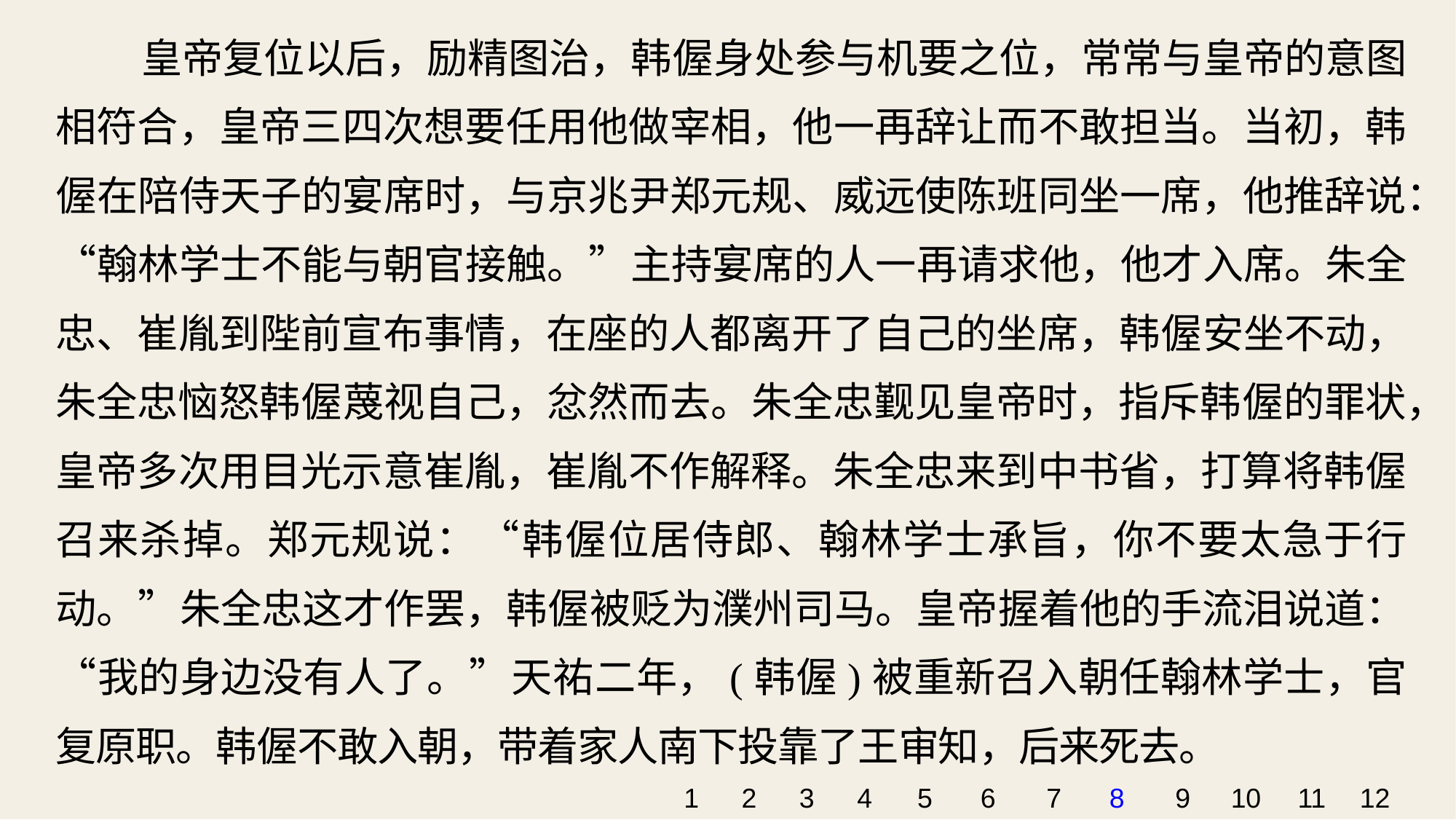

皇帝复位以后，励精图治，韩偓身处参与机要之位，常常与皇帝的意图相符合，皇帝三四次想要任用他做宰相，他一再辞让而不敢担当。当初，韩偓在陪侍天子的宴席时，与京兆尹郑元规、威远使陈班同坐一席，他推辞说：“翰林学士不能与朝官接触。”主持宴席的人一再请求他，他才入席。朱全忠、崔胤到陛前宣布事情，在座的人都离开了自己的坐席，韩偓安坐不动，朱全忠恼怒韩偓蔑视自己，忿然而去。朱全忠觐见皇帝时，指斥韩偓的罪状，皇帝多次用目光示意崔胤，崔胤不作解释。朱全忠来到中书省，打算将韩偓召来杀掉。郑元规说：“韩偓位居侍郎、翰林学士承旨，你不要太急于行动。”朱全忠这才作罢，韩偓被贬为濮州司马。皇帝握着他的手流泪说道：“我的身边没有人了。”天祐二年，(韩偓)被重新召入朝任翰林学士，官复原职。韩偓不敢入朝，带着家人南下投靠了王审知，后来死去。
1
2
3
4
5
6
7
8
9
10
11
12